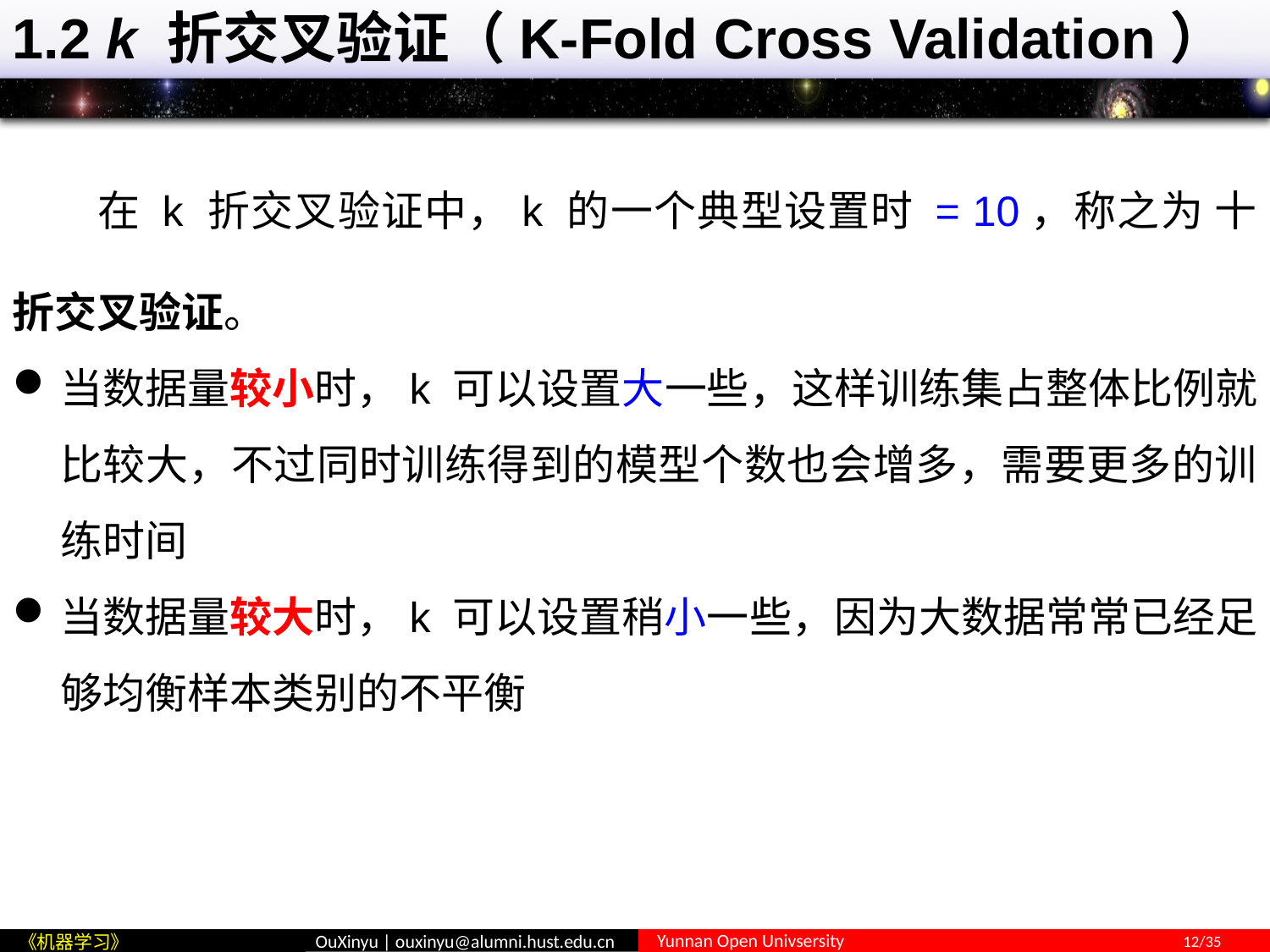

# 1.2 k 折交叉验证（K-Fold Cross Validation）
       在 k 折交叉验证中，k 的一个典型设置时 = 10，称之为 十折交叉验证。
当数据量较小时，k 可以设置大一些，这样训练集占整体比例就比较大，不过同时训练得到的模型个数也会增多，需要更多的训练时间
当数据量较大时，k 可以设置稍小一些，因为大数据常常已经足够均衡样本类别的不平衡